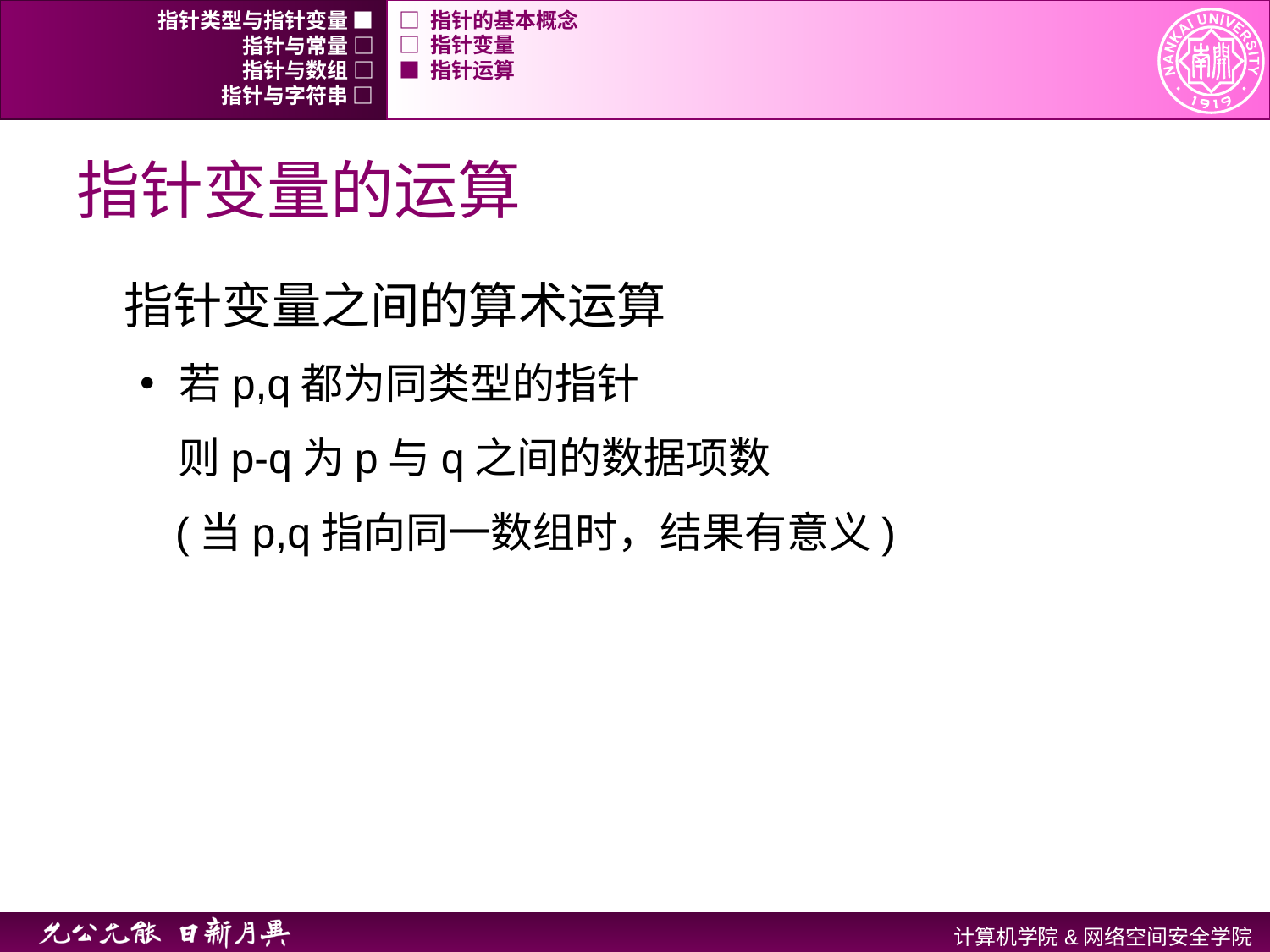

指针类型与指针变量 ■
□ 指针的基本概念
指针与常量 □
□ 指针变量
指针与数组 □
■ 指针运算
指针与字符串 □

# 指针变量的运算
指针变量之间的算术运算
若p,q都为同类型的指针
   则p-q为p与q之间的数据项数
   (当p,q指向同一数组时，结果有意义)